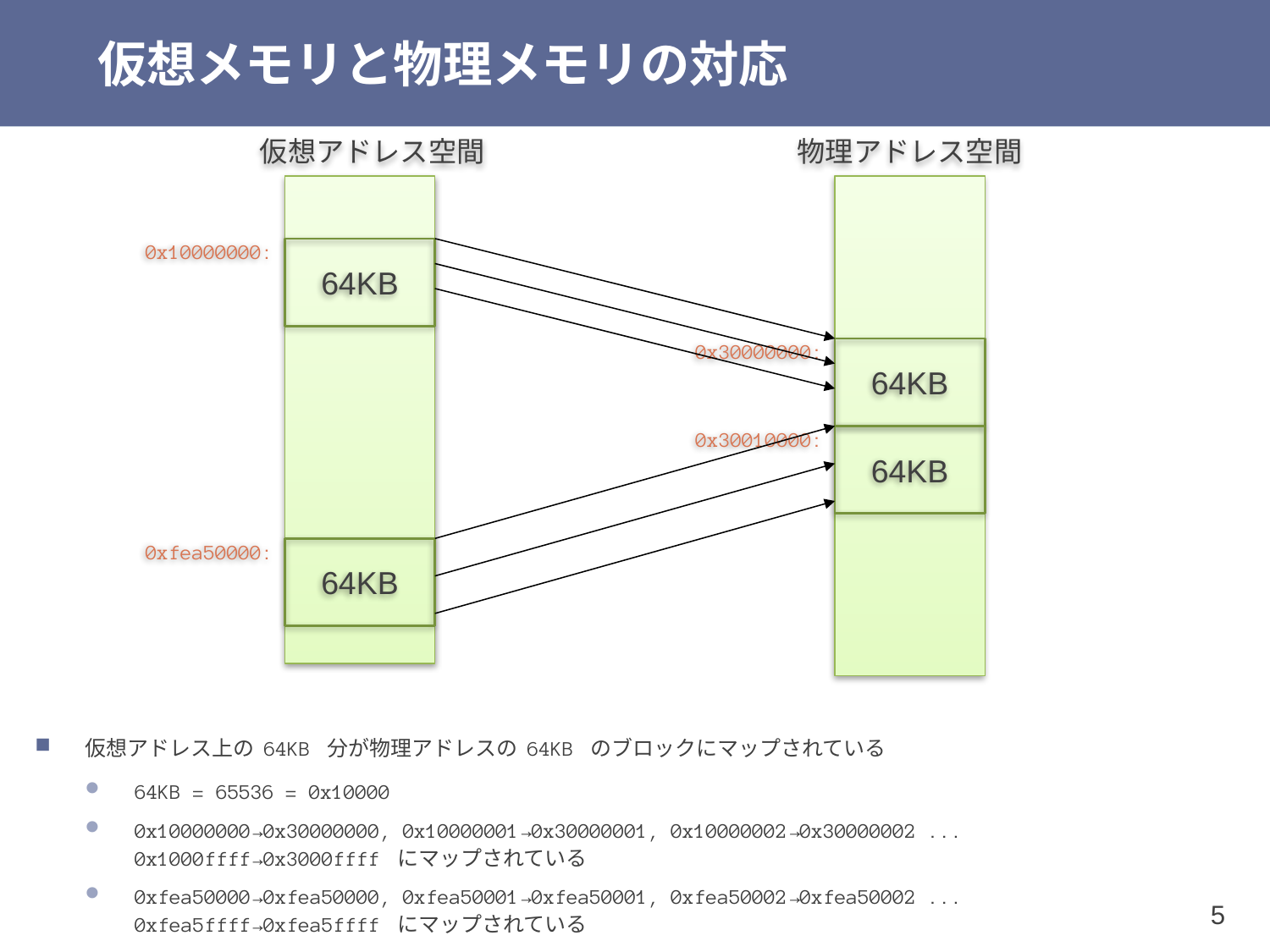

# 仮想メモリと物理メモリの対応
仮想アドレス空間
物理アドレス空間

0x10000000:
64KB
64KB
0x30000000:
0x30010000:
64KB
0xfea50000:
64KB
仮想アドレス上の 64KB 分が物理アドレスの 64KB のブロックにマップされている
64KB = 65536 = 0x10000
0x10000000→0x30000000, 0x10000001→0x30000001, 0x10000002→0x30000002 ...
0x1000ffff→0x3000ffff にマップされている
0xfea50000→0xfea50000, 0xfea50001→0xfea50001, 0xfea50002→0xfea50002 ...
0xfea5ffff→0xfea5ffff にマップされている